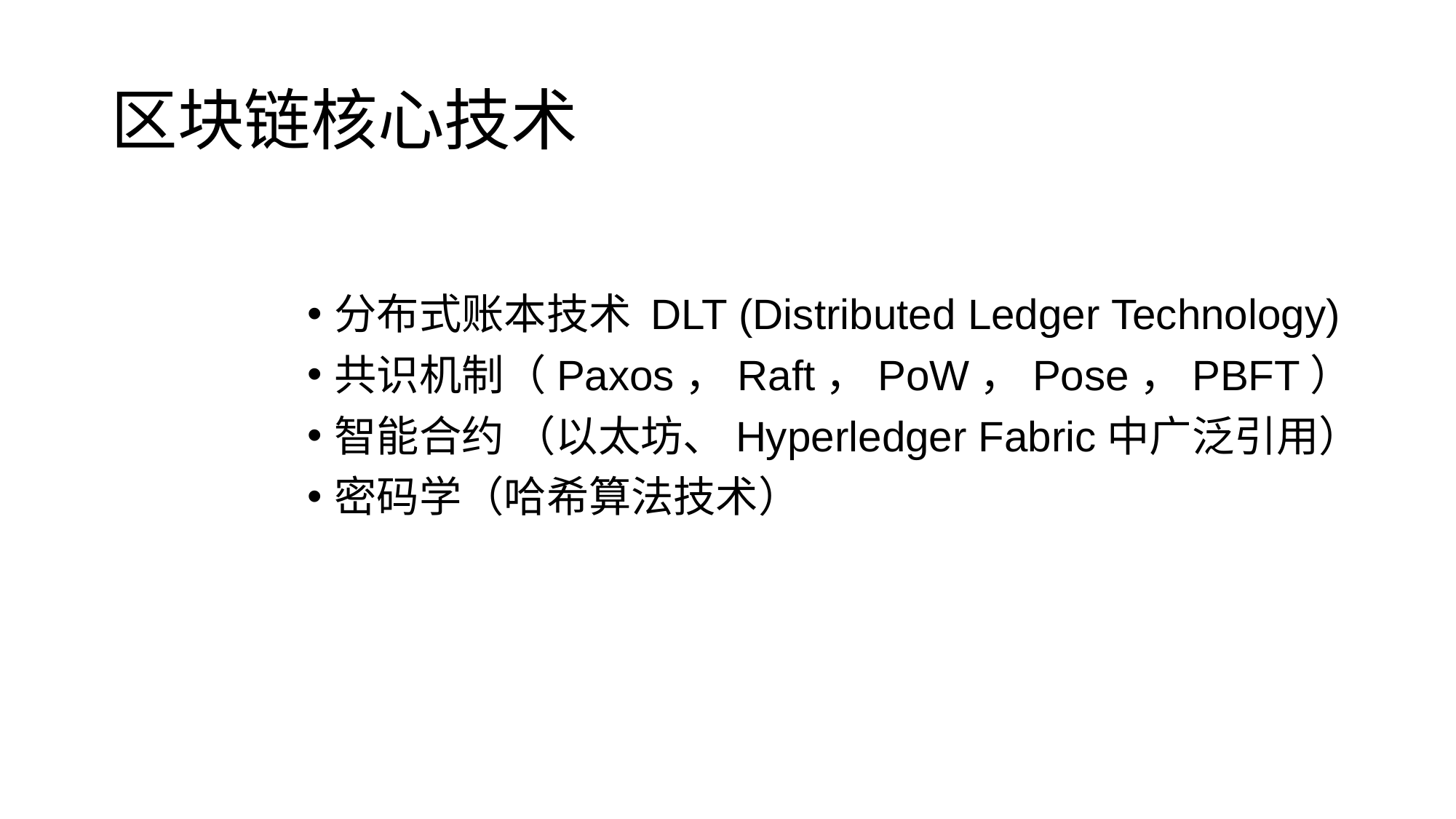

# 区块链核心技术
分布式账本技术 DLT (Distributed Ledger Technology)
共识机制（Paxos，Raft，PoW，Pose，PBFT）
智能合约 （以太坊、Hyperledger Fabric中广泛引用）
密码学（哈希算法技术）